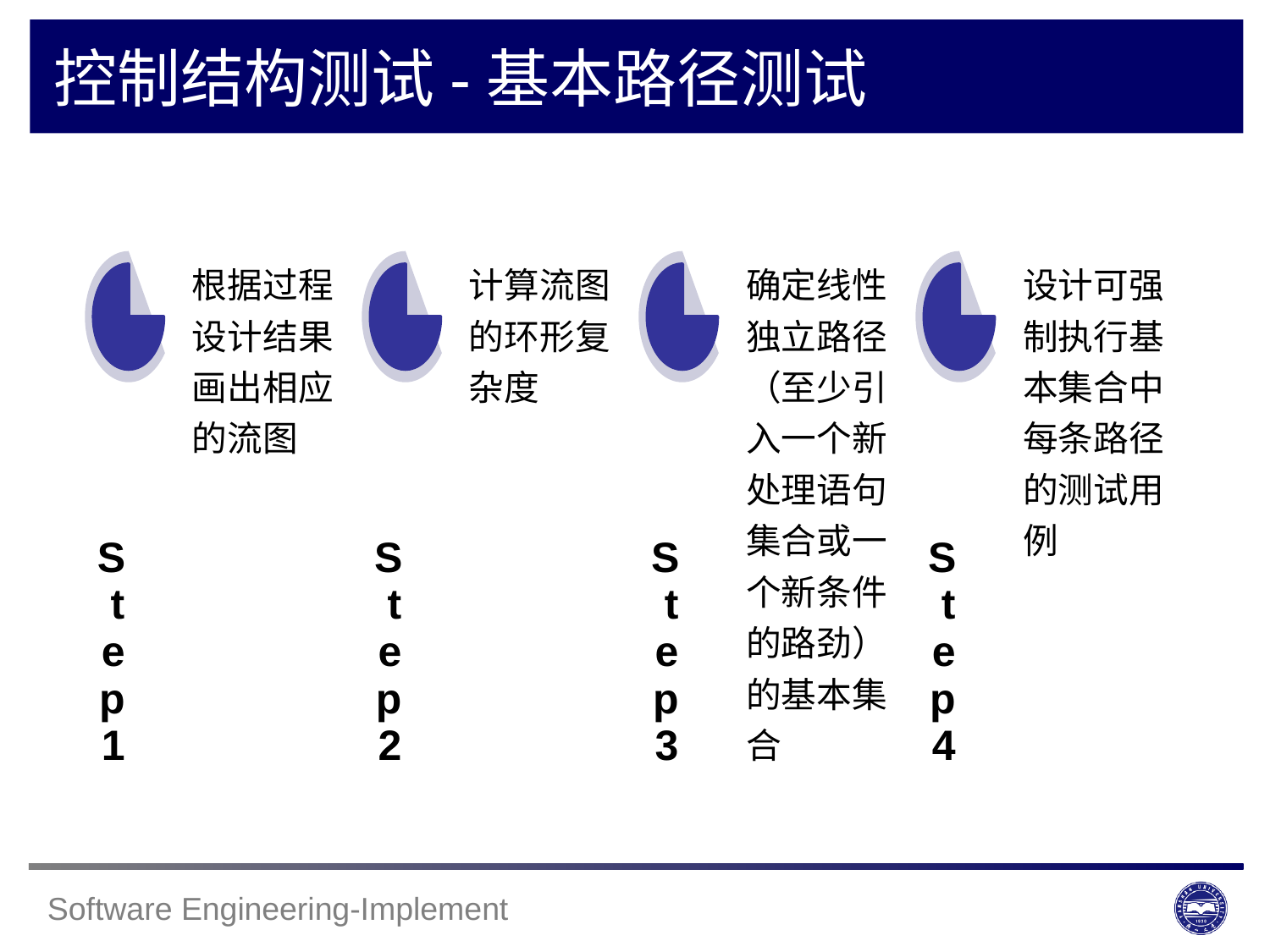

控制结构测试-基本路径测试
Step1
根据过程设计结果画出相应的流图
Step2
计算流图的环形复杂度
Step3
确定线性独立路径（至少引入一个新处理语句集合或一个新条件的路劲）的基本集合
Step4
设计可强制执行基本集合中每条路径的测试用例